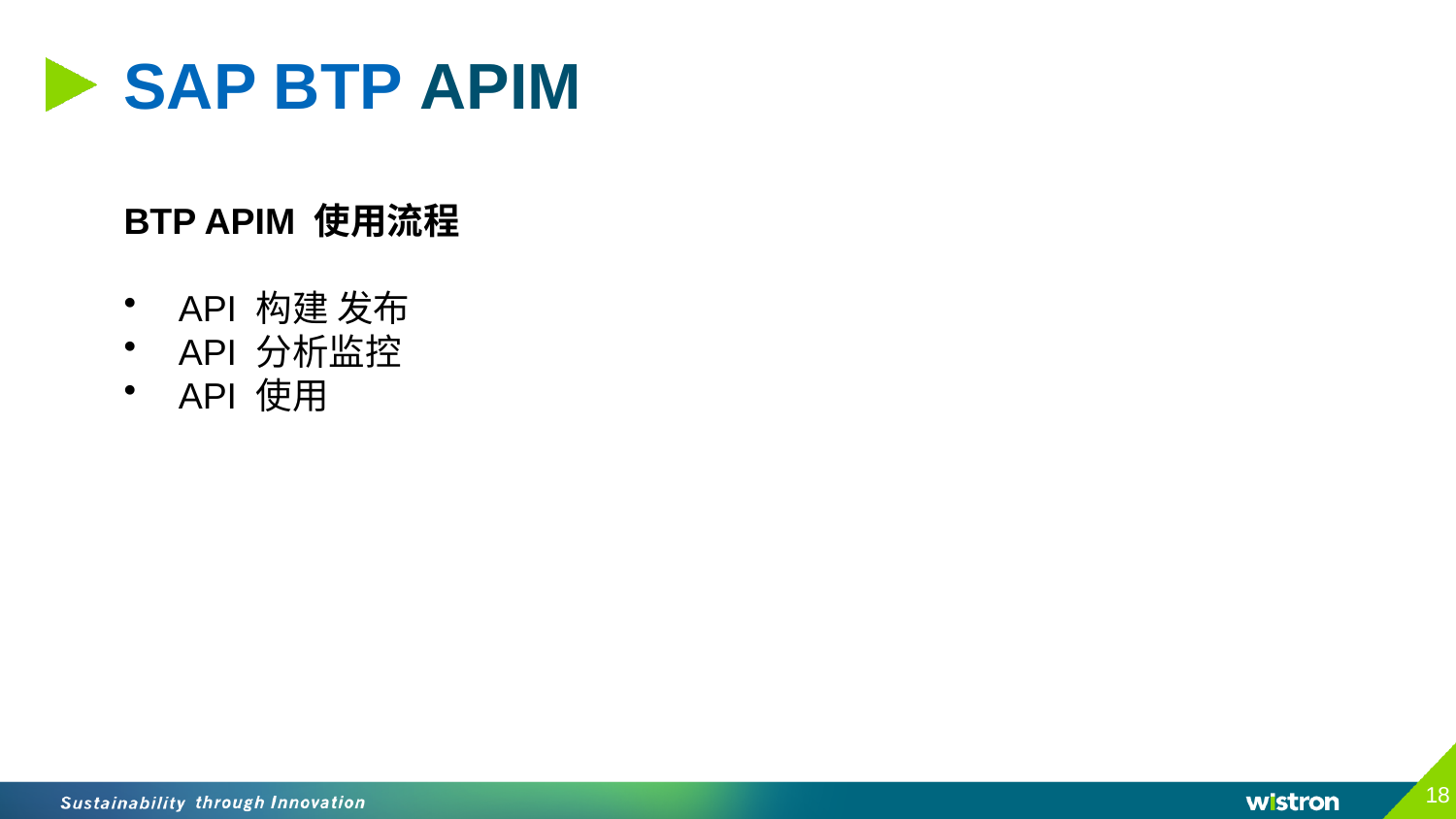

# SAP BTP APIM
BTP APIM 使用流程

API 构建 发布
API 分析监控
API 使用

18